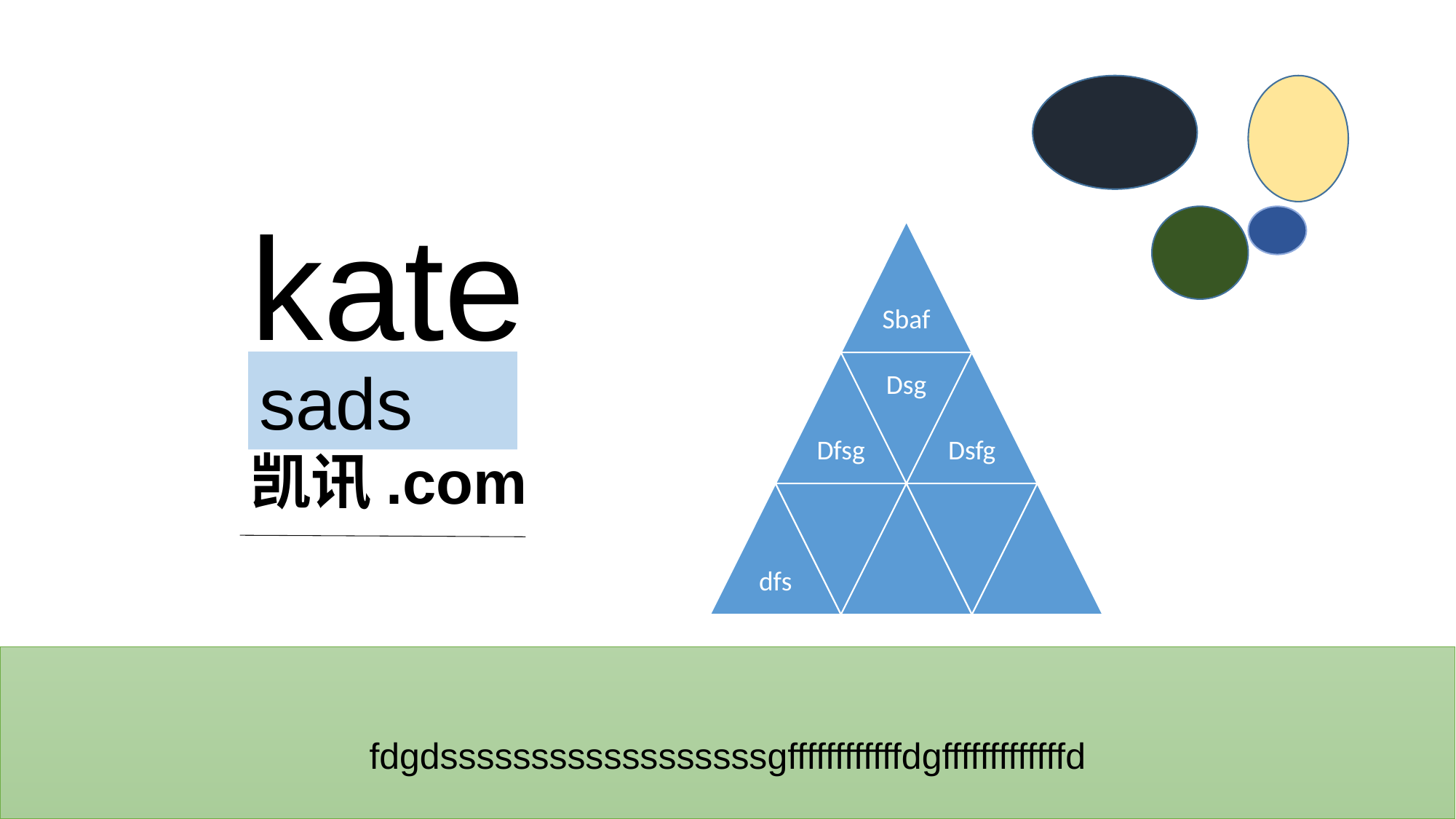

kate

Sbaf
Dfsg
Dsg
Dsfg
dfs
sads
凯讯.com
                                                                        fdgdssssssssssssssssssgffffffffffffdgfffffffffffffd